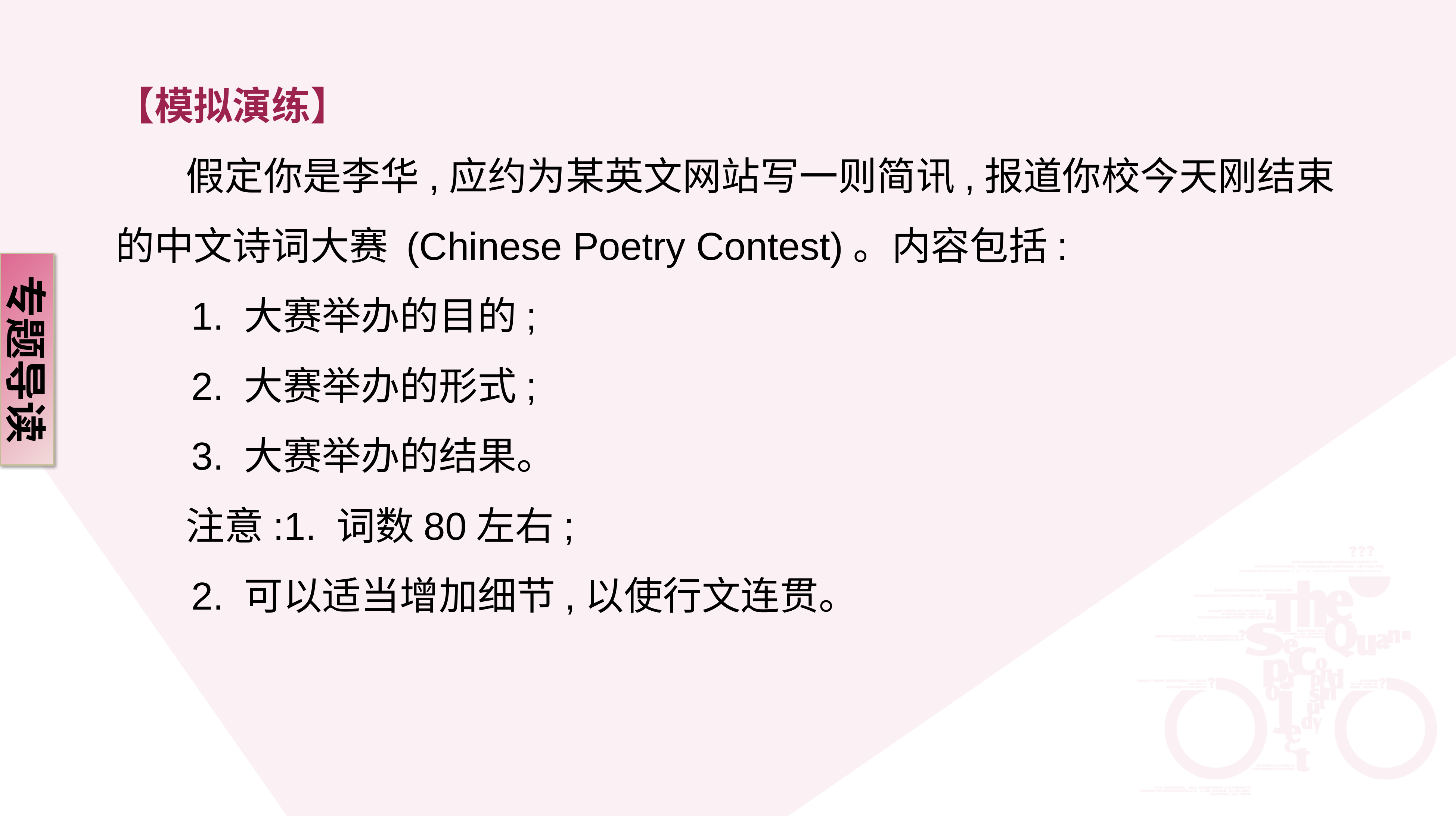

【模拟演练】
       假定你是李华,应约为某英文网站写一则简讯,报道你校今天刚结束的中文诗词大赛 (Chinese Poetry Contest)。内容包括:
       1. 大赛举办的目的;
       2. 大赛举办的形式;
       3. 大赛举办的结果。
       注意:1. 词数80左右;
       2. 可以适当增加细节,以使行文连贯。
专题导读